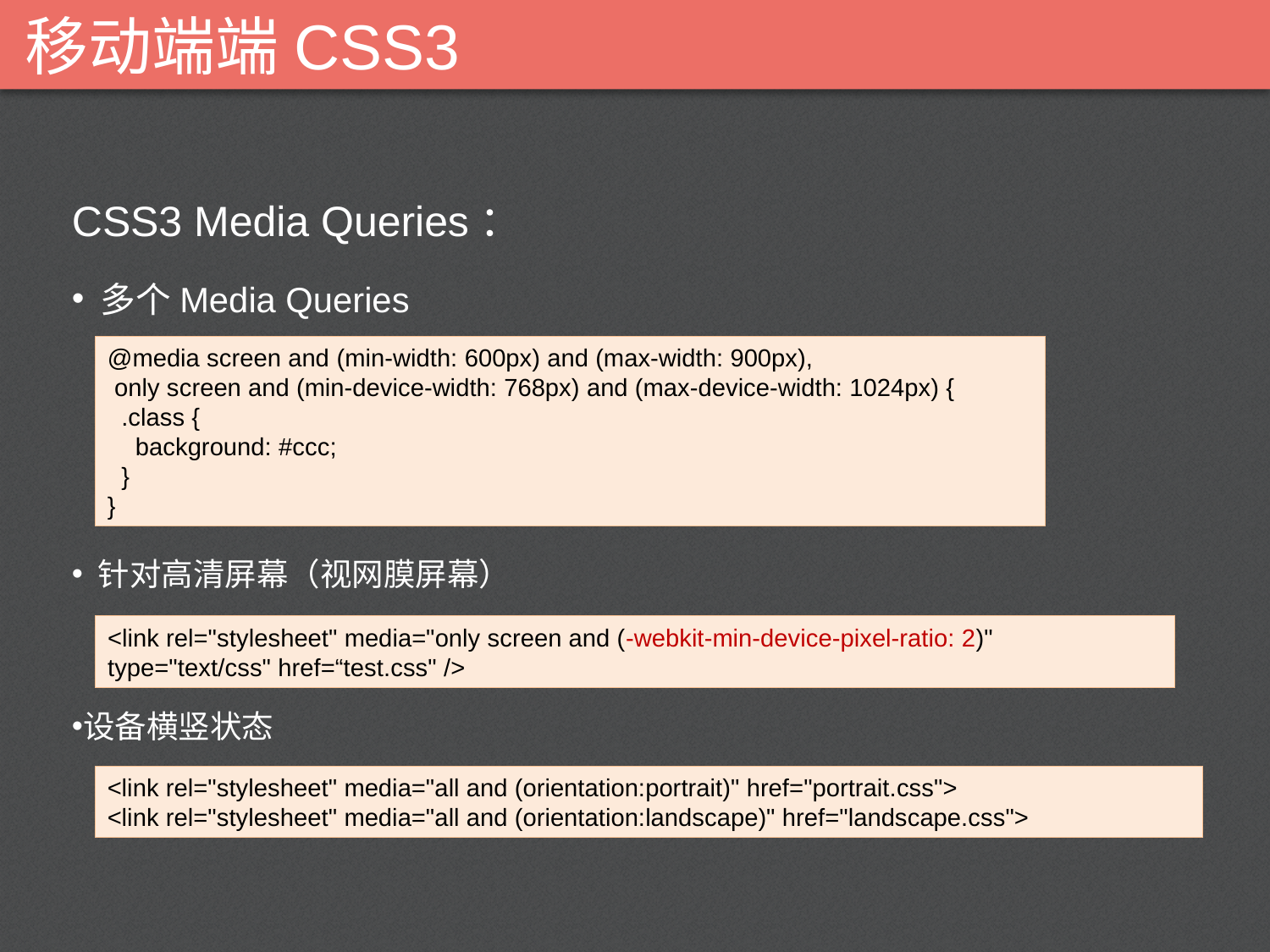

# 移动端端CSS3
CSS3 Media Queries：
 多个Media Queries

 针对高清屏幕（视网膜屏幕）

设备横竖状态

@media screen and (min-width: 600px) and (max-width: 900px),
 only screen and (min-device-width: 768px) and (max-device-width: 1024px) {
  .class {
    background: #ccc;
  }
}
<link rel="stylesheet" media="only screen and (-webkit-min-device-pixel-ratio: 2)" type="text/css" href=“test.css" />
<link rel="stylesheet" media="all and (orientation:portrait)" href="portrait.css">
<link rel="stylesheet" media="all and (orientation:landscape)" href="landscape.css">